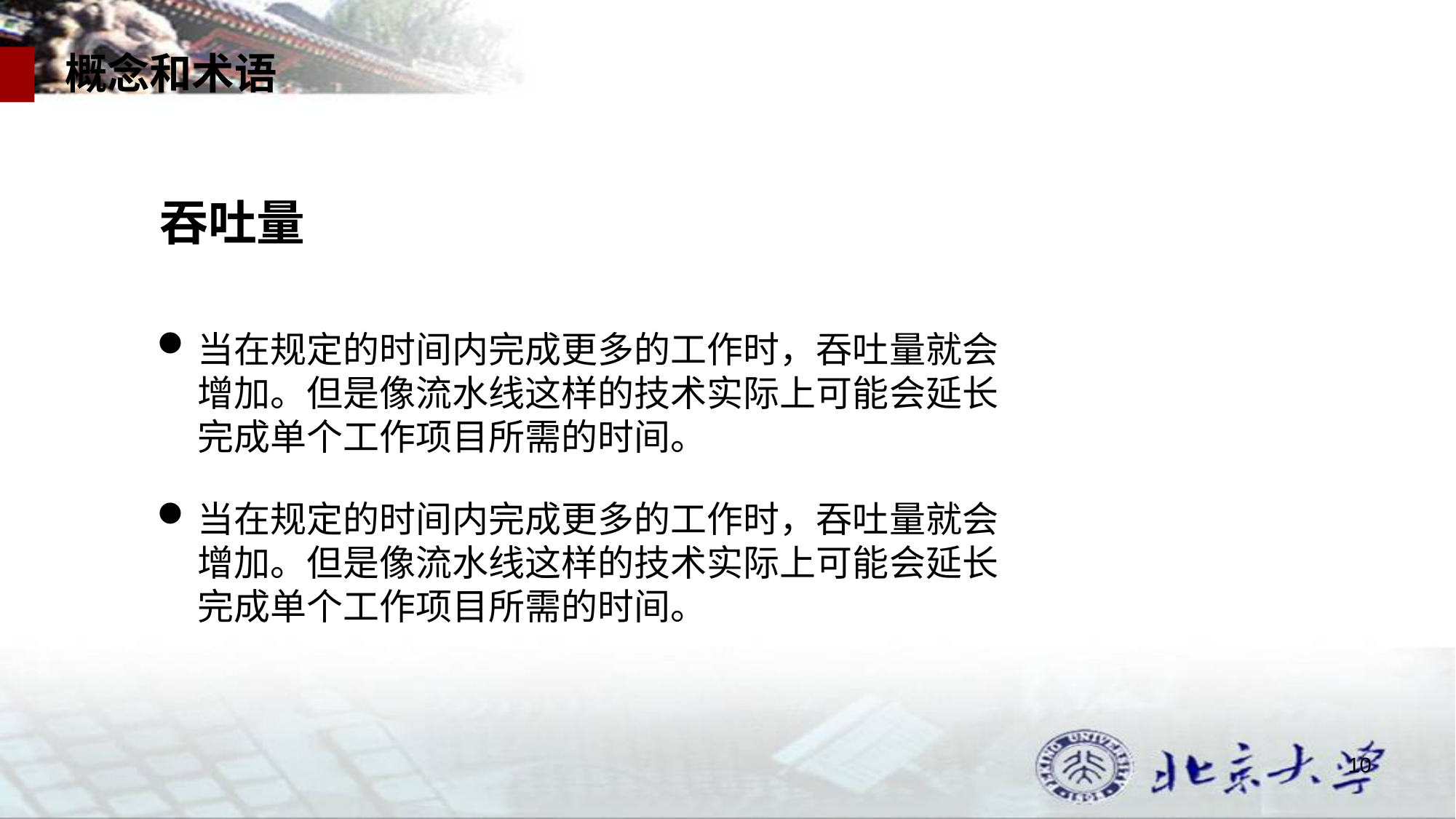

概念和术语

吞吐量
当在规定的时间内完成更多的工作时，吞吐量就会增加。但是像流水线这样的技术实际上可能会延长完成单个工作项目所需的时间。
当在规定的时间内完成更多的工作时，吞吐量就会增加。但是像流水线这样的技术实际上可能会延长完成单个工作项目所需的时间。
10